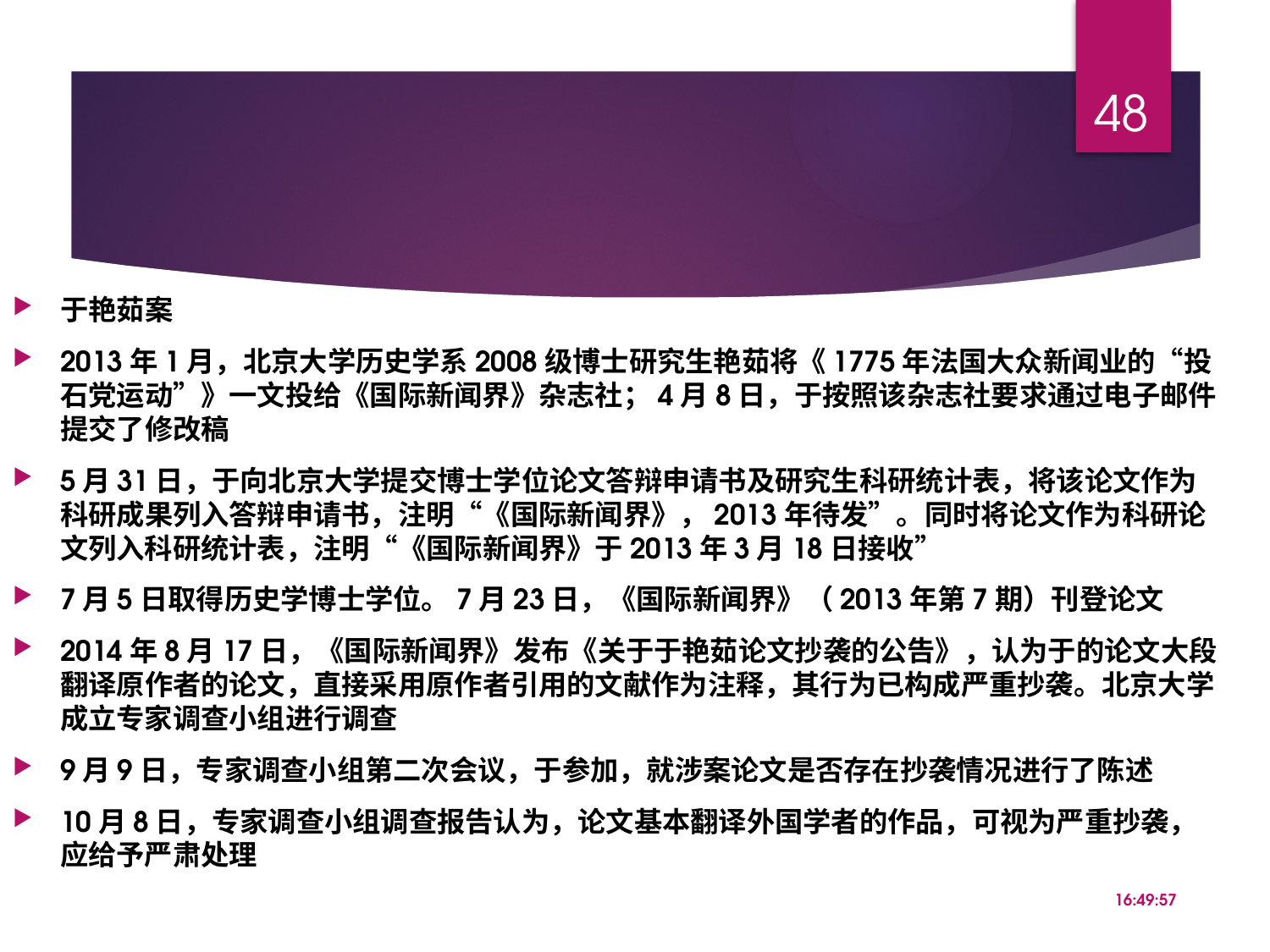

48
#
于艳茹案
2013年1月，北京大学历史学系2008级博士研究生艳茹将《1775年法国大众新闻业的“投石党运动”》一文投给《国际新闻界》杂志社；4月8日，于按照该杂志社要求通过电子邮件提交了修改稿
5月31日，于向北京大学提交博士学位论文答辩申请书及研究生科研统计表，将该论文作为科研成果列入答辩申请书，注明“《国际新闻界》，2013年待发”。同时将论文作为科研论文列入科研统计表，注明“《国际新闻界》于2013年3月18日接收”
7月5日取得历史学博士学位。7月23日，《国际新闻界》（2013年第7期）刊登论文
2014年8月17日，《国际新闻界》发布《关于于艳茹论文抄袭的公告》，认为于的论文大段翻译原作者的论文，直接采用原作者引用的文献作为注释，其行为已构成严重抄袭。北京大学成立专家调查小组进行调查
9月9日，专家调查小组第二次会议，于参加，就涉案论文是否存在抄袭情况进行了陈述
10月8日，专家调查小组调查报告认为，论文基本翻译外国学者的作品，可视为严重抄袭，应给予严肃处理

16:49:57